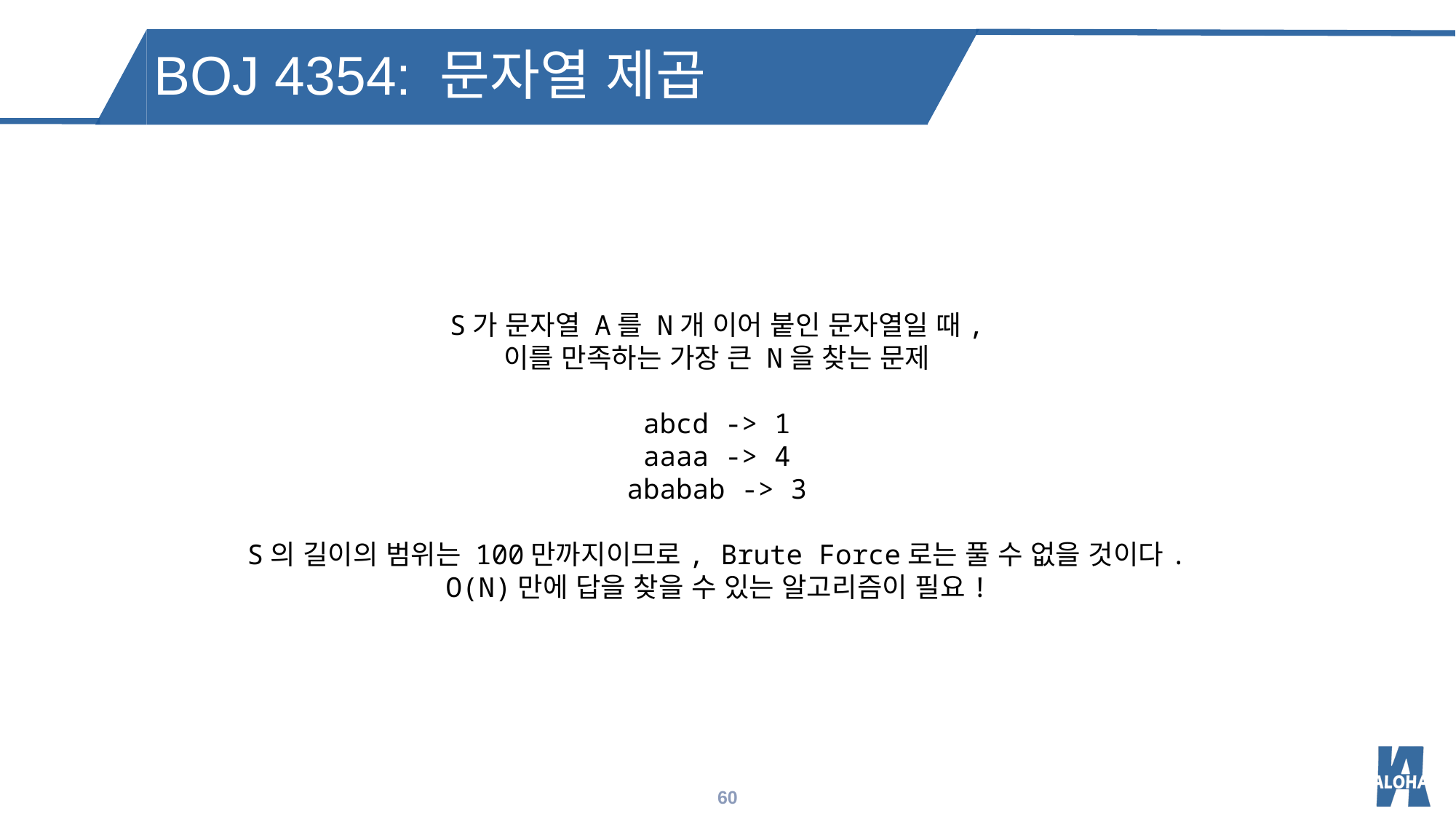

BOJ 4354: 문자열 제곱
S가 문자열 A를 N개 이어 붙인 문자열일 때,
이를 만족하는 가장 큰 N을 찾는 문제

abcd -> 1
aaaa -> 4
ababab -> 3

S의 길이의 범위는 100만까지이므로, Brute Force로는 풀 수 없을 것이다.
O(N)만에 답을 찾을 수 있는 알고리즘이 필요!
60